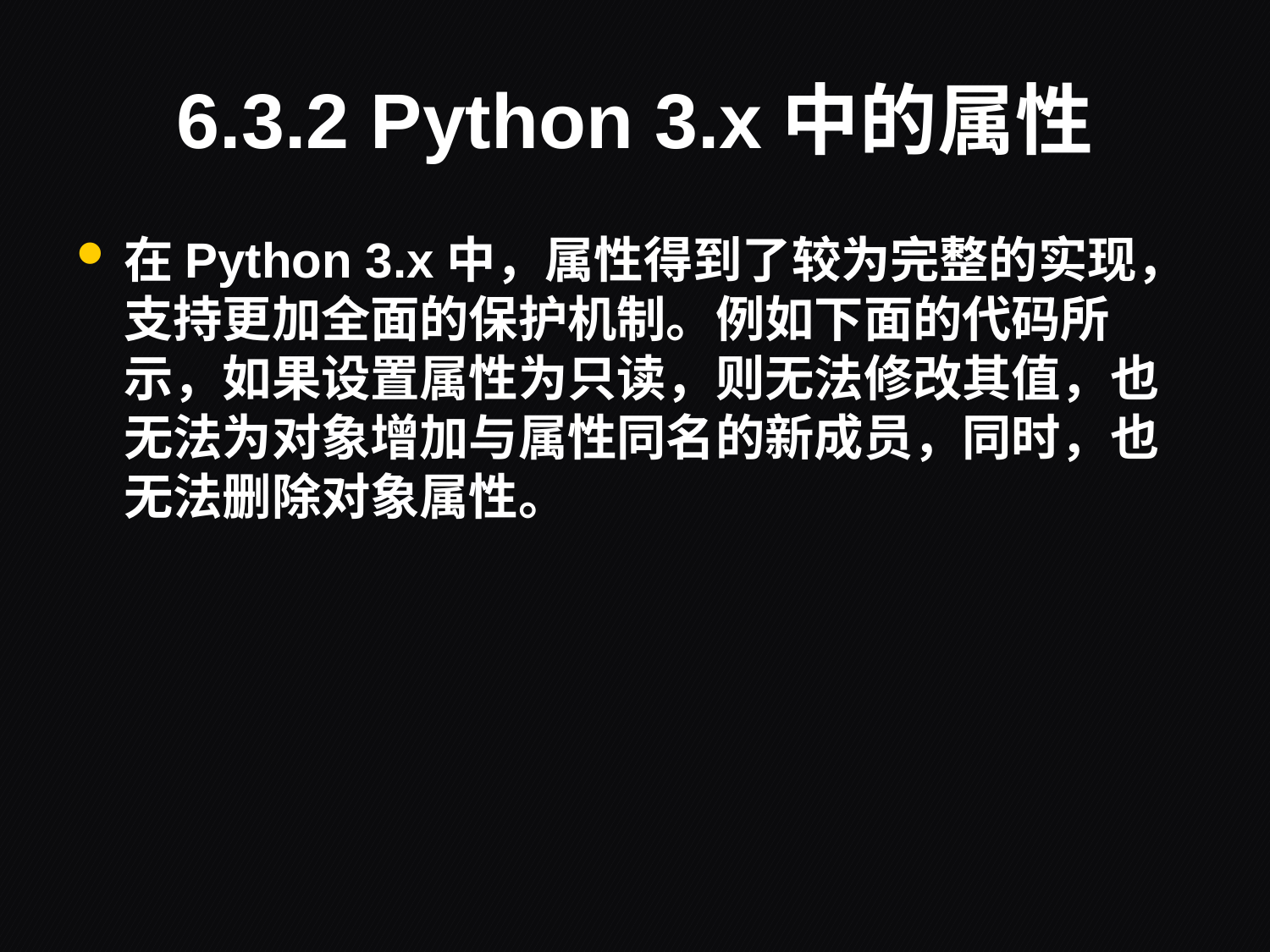

# 6.3.2 Python 3.x中的属性
在Python 3.x中，属性得到了较为完整的实现，支持更加全面的保护机制。例如下面的代码所示，如果设置属性为只读，则无法修改其值，也无法为对象增加与属性同名的新成员，同时，也无法删除对象属性。